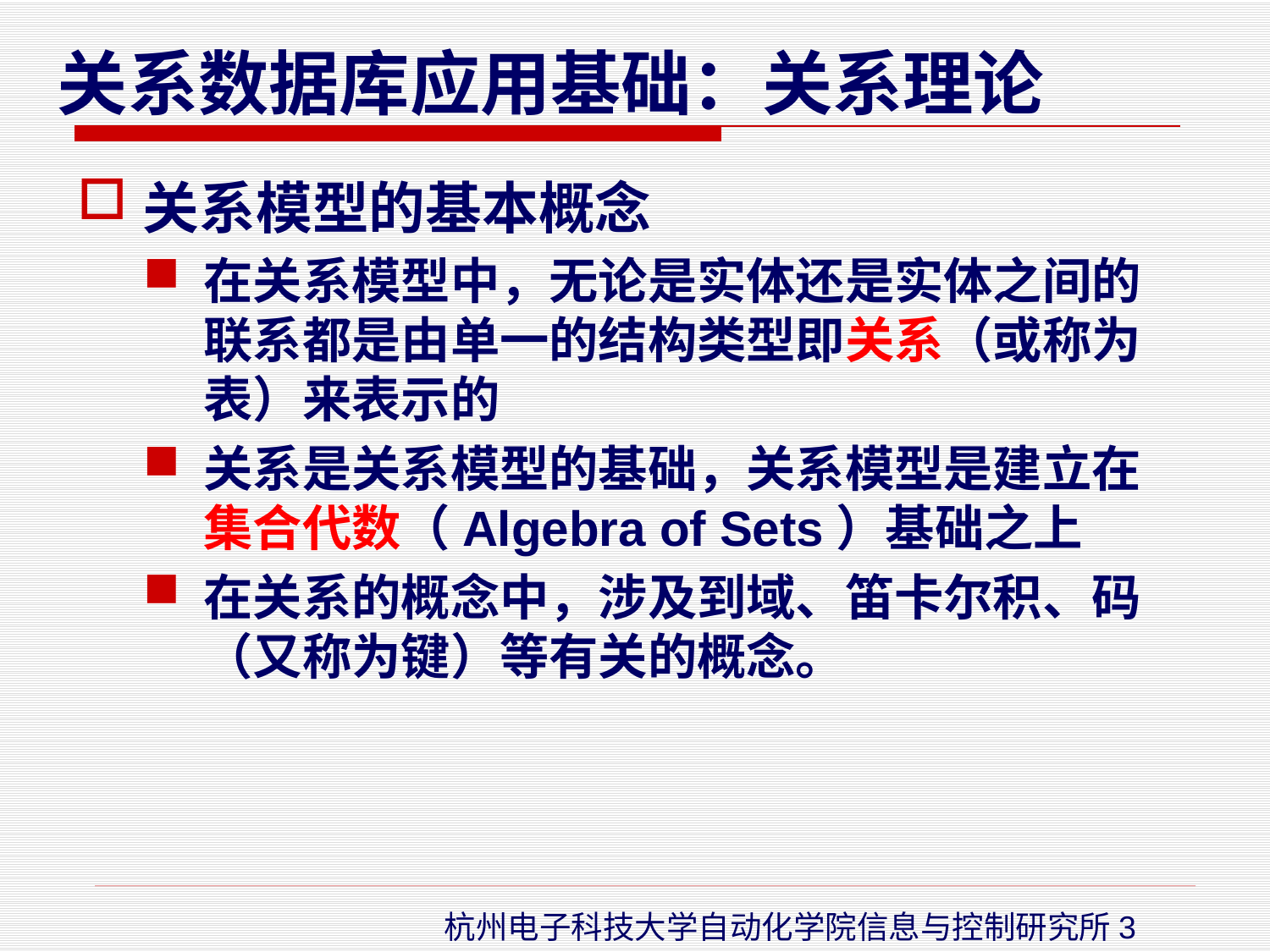

关系模型的基本概念
在关系模型中，无论是实体还是实体之间的联系都是由单一的结构类型即关系（或称为表）来表示的
关系是关系模型的基础，关系模型是建立在集合代数（Algebra of Sets）基础之上
在关系的概念中，涉及到域、笛卡尔积、码（又称为键）等有关的概念。